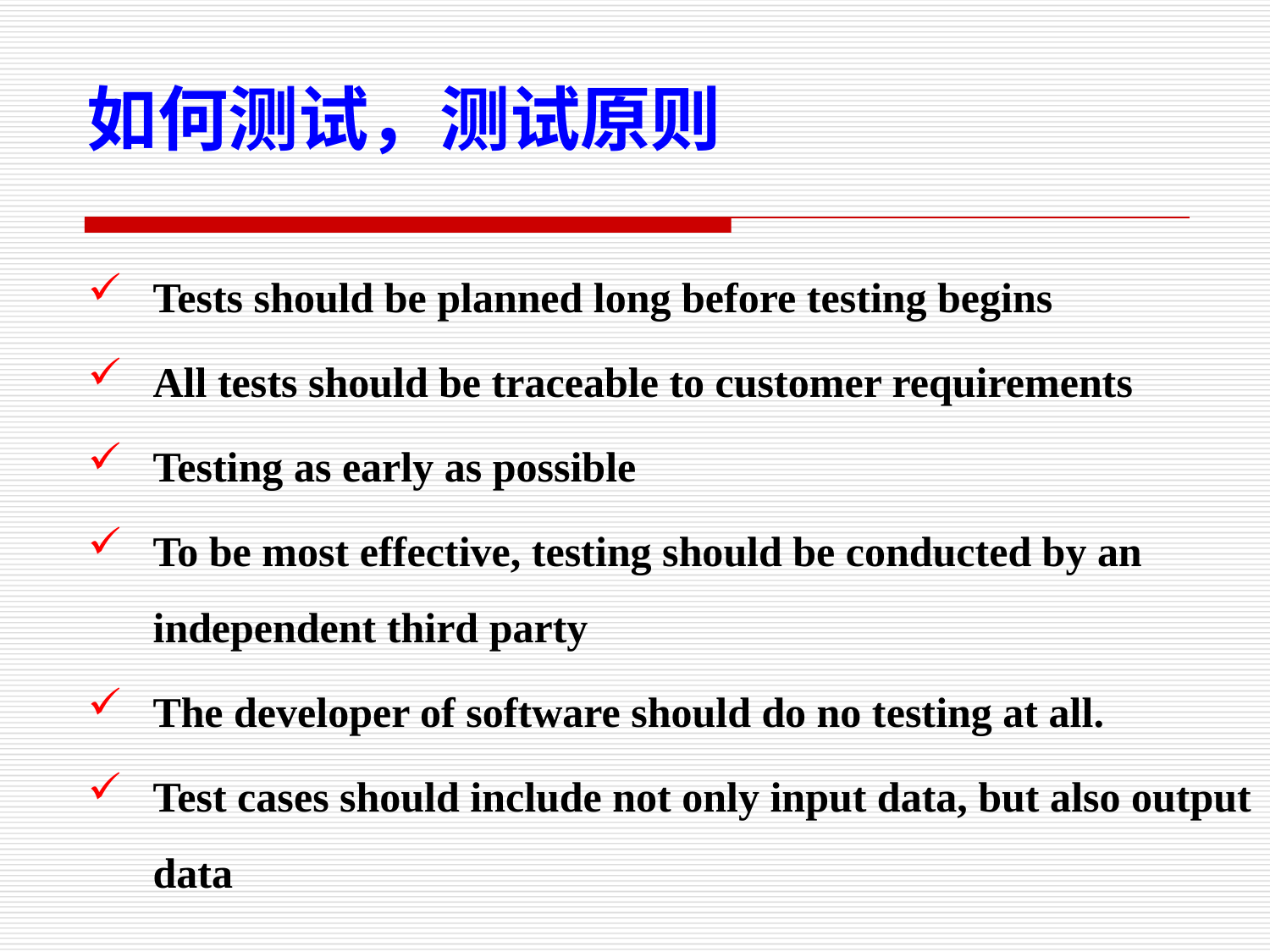

如何测试，测试原则
Tests should be planned long before testing begins
All tests should be traceable to customer requirements
Testing as early as possible
To be most effective, testing should be conducted by an independent third party
The developer of software should do no testing at all.
Test cases should include not only input data, but also output data